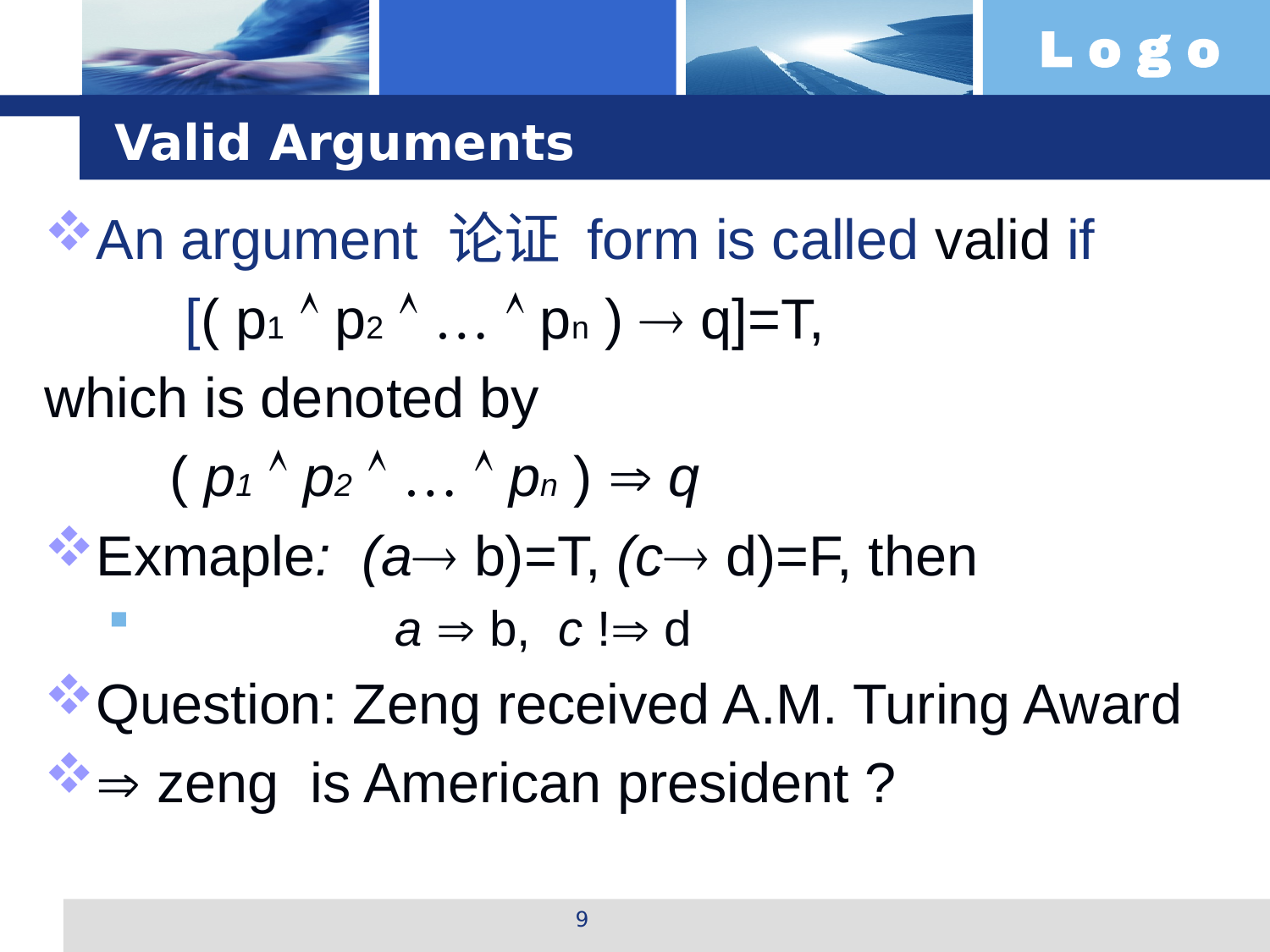

# Valid Arguments
An argument 论证 form is called valid if
         [( p1 ∧ p2 ∧ … ∧ pn ) → q]=T,
which is denoted by
        ( p1 ∧ p2 ∧ … ∧ pn ) ⇒ q
Exmaple:  (a→ b)=T, (c→ d)=F, then
                  a ⇒ b,  c !⇒ d
Question: Zeng received A.M. Turing Award
⇒ zeng  is American president ?

9